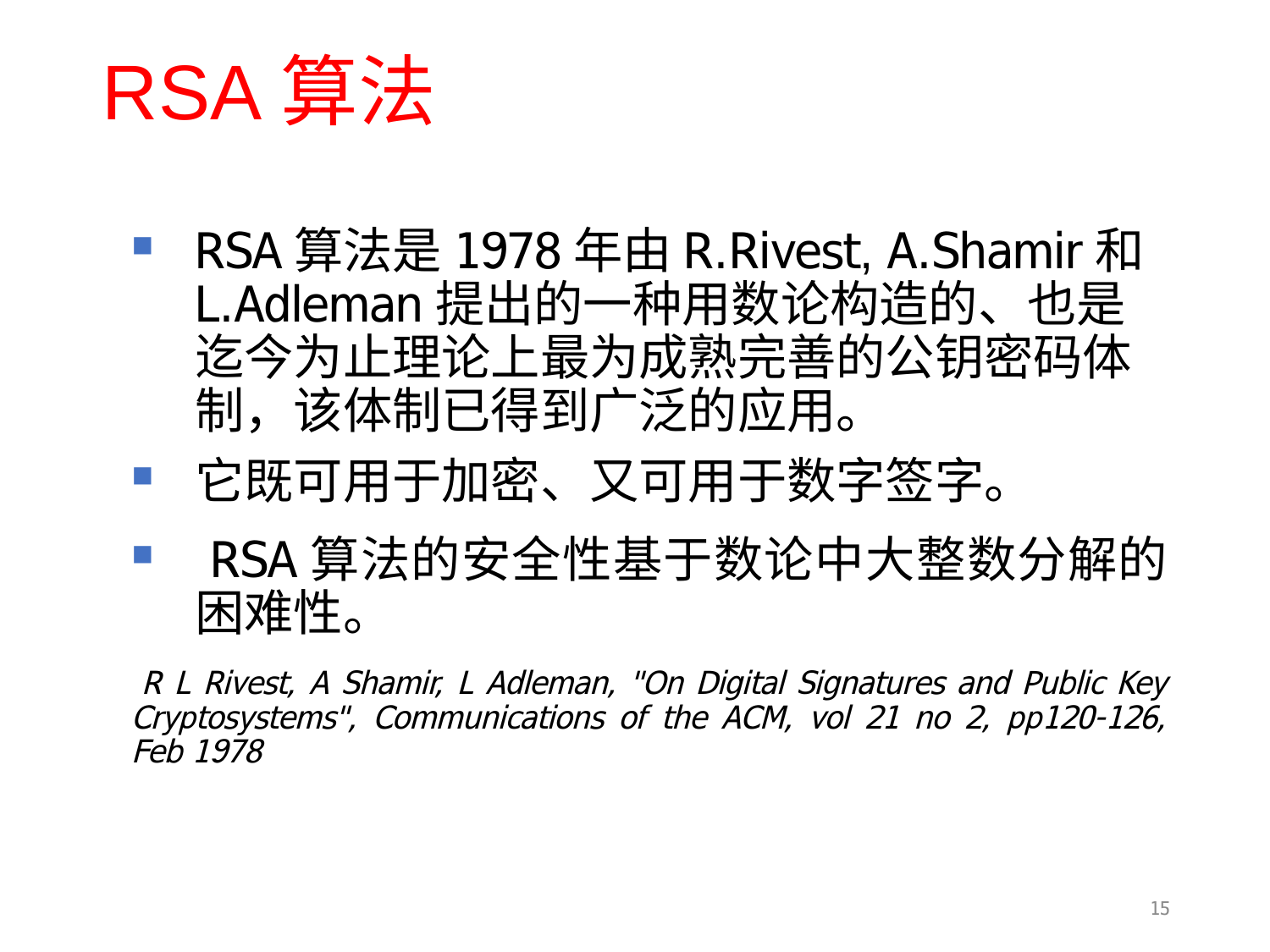

RSA算法
RSA算法是1978年由R.Rivest, A.Shamir和L.Adleman提出的一种用数论构造的、也是迄今为止理论上最为成熟完善的公钥密码体制，该体制已得到广泛的应用。
它既可用于加密、又可用于数字签字。
 RSA算法的安全性基于数论中大整数分解的困难性。
 R L Rivest, A Shamir, L Adleman, "On Digital Signatures and Public Key Cryptosystems", Communications of the ACM, vol 21 no 2, pp120-126, Feb 1978
15